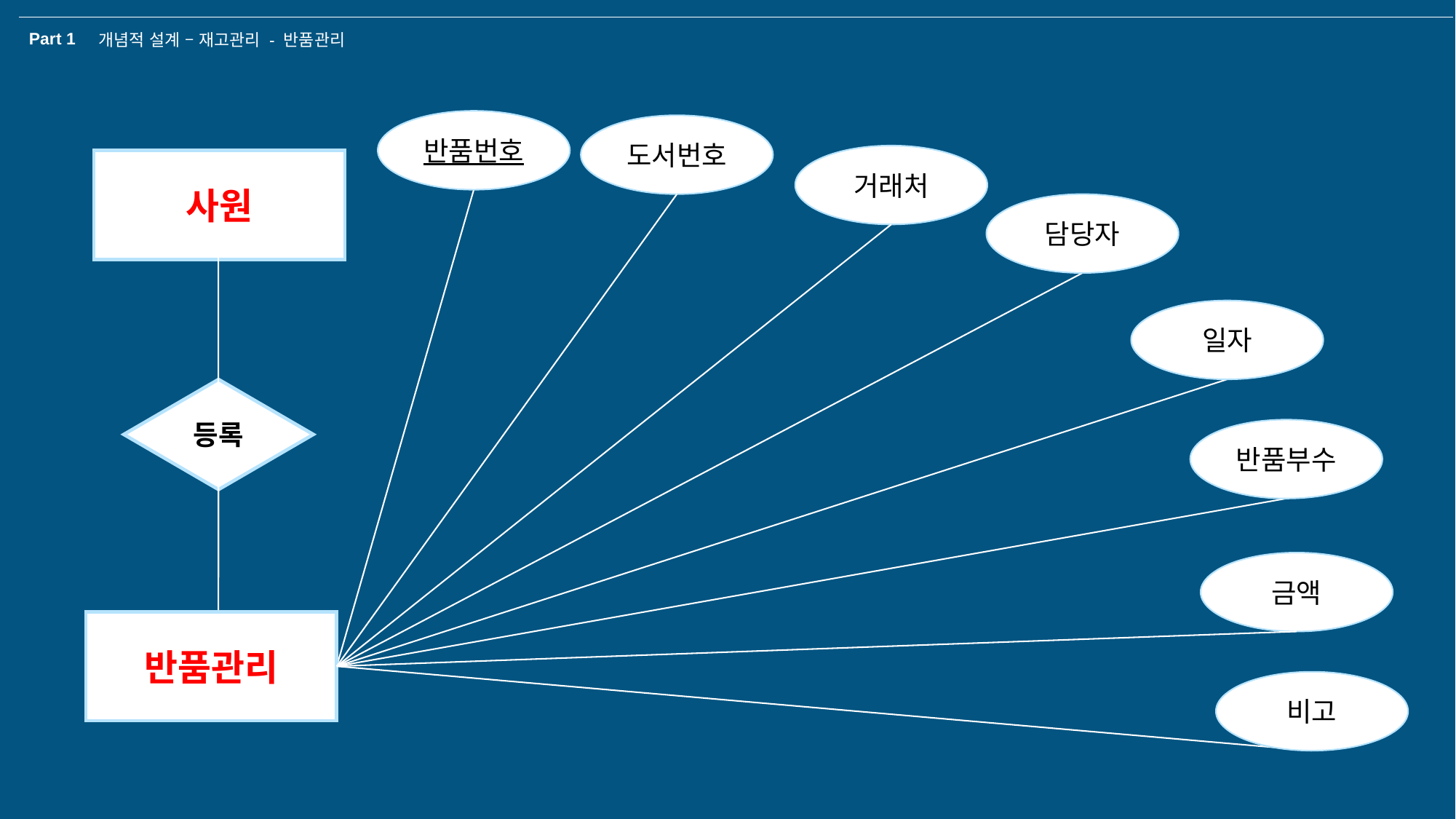

Part 1
개념적 설계 – 재고관리 - 반품관리
반품번호
도서번호
거래처
사원
담당자
일자
등록
반품부수
금액
반품관리
비고